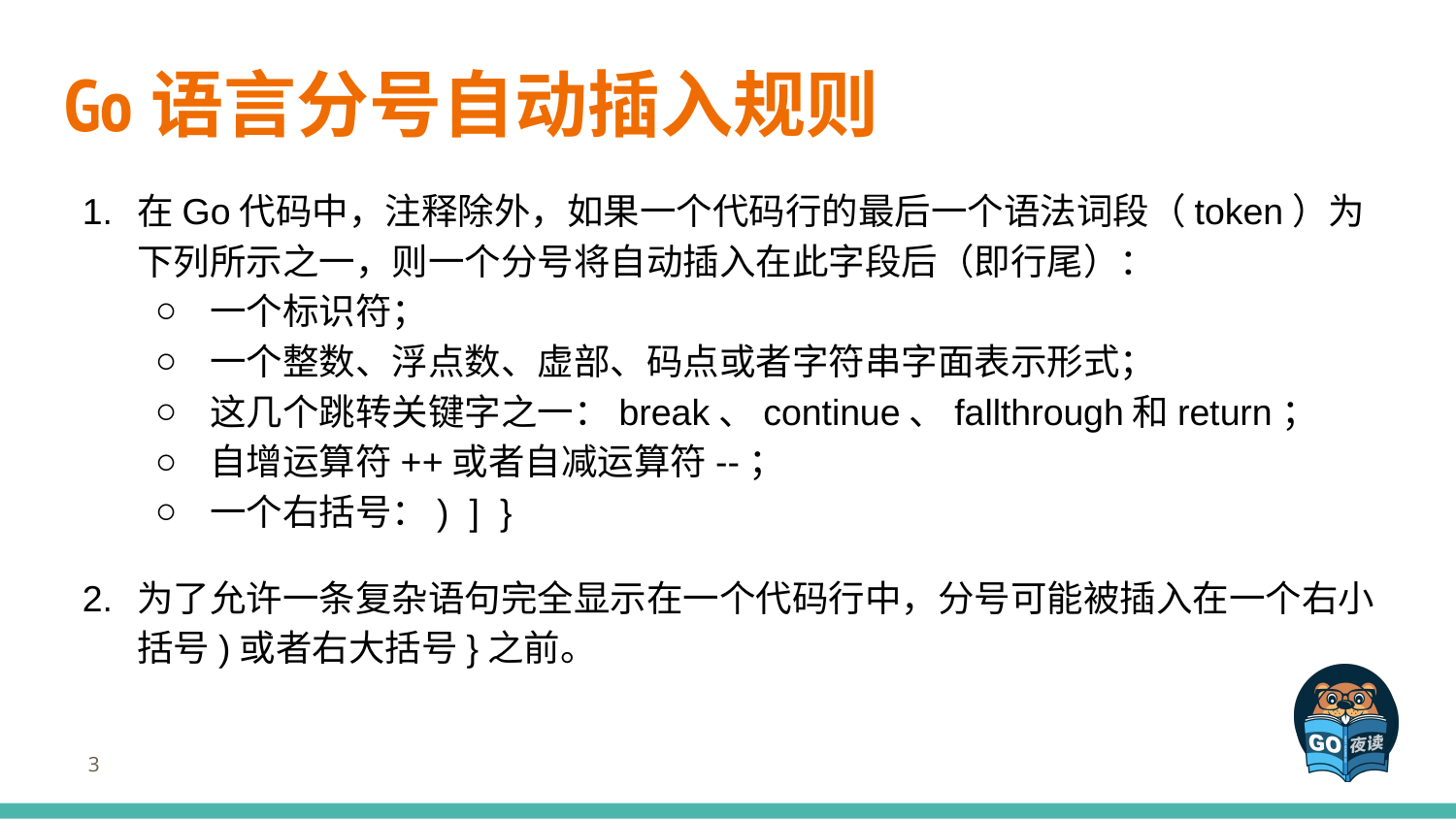

# Go语言分号自动插入规则
在Go代码中，注释除外，如果一个代码行的最后一个语法词段（token）为下列所示之一，则一个分号将自动插入在此字段后（即行尾）：
一个标识符；
一个整数、浮点数、虚部、码点或者字符串字面表示形式；
这几个跳转关键字之一：break、continue、fallthrough和return；
自增运算符++或者自减运算符--；
一个右括号：)  ]  }
为了允许一条复杂语句完全显示在一个代码行中，分号可能被插入在一个右小括号)或者右大括号}之前。

3